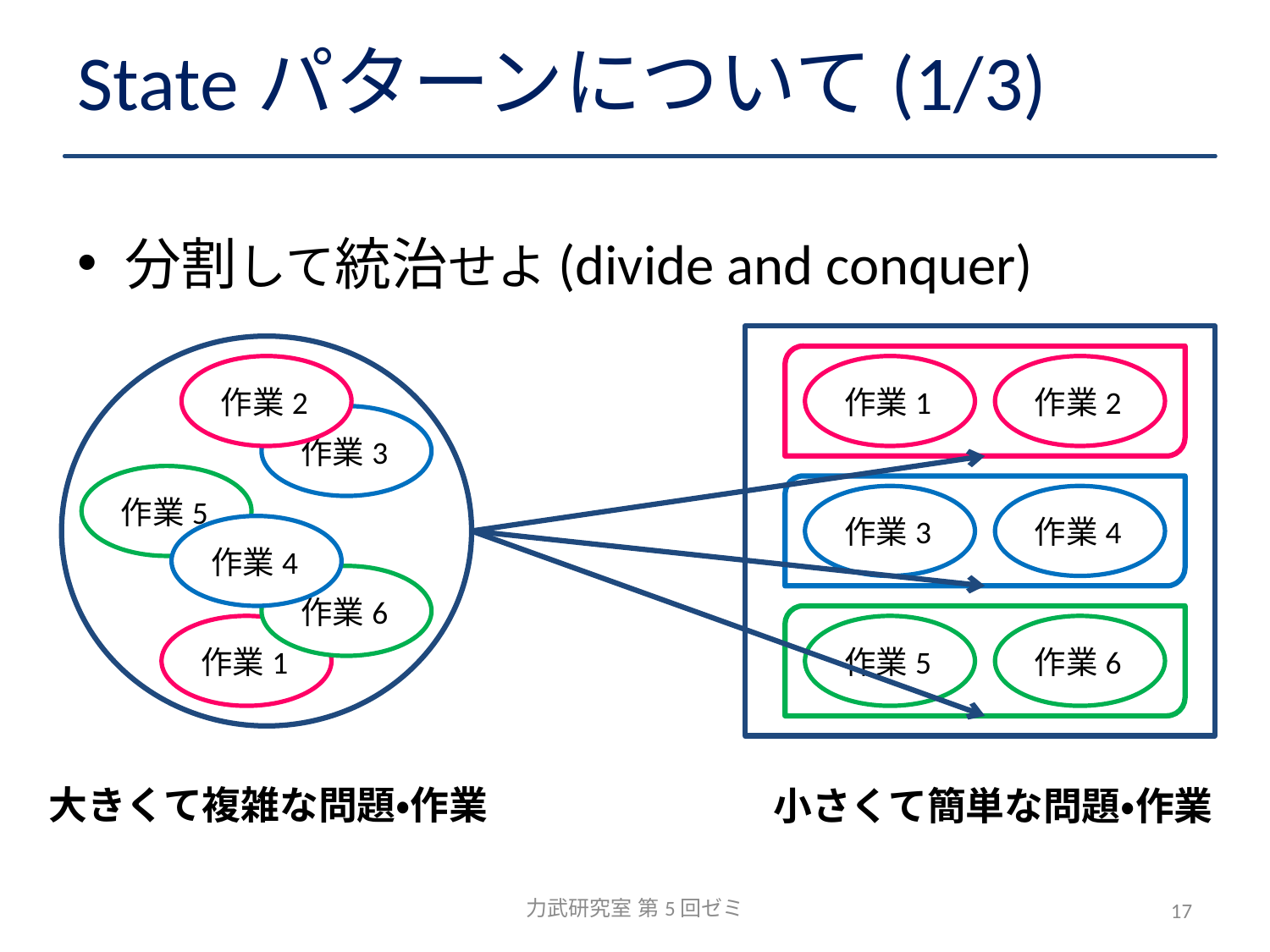

# Stateパターンについて(1/3)
分割して統治せよ(divide and conquer)

作業2

作業3

作業5

作業4

作業6

作業1
大きくて複雑な問題・作業

作業1

作業2

作業3

作業4

作業5

作業6
小さくて簡単な問題・作業
力武研究室 第5回ゼミ
17